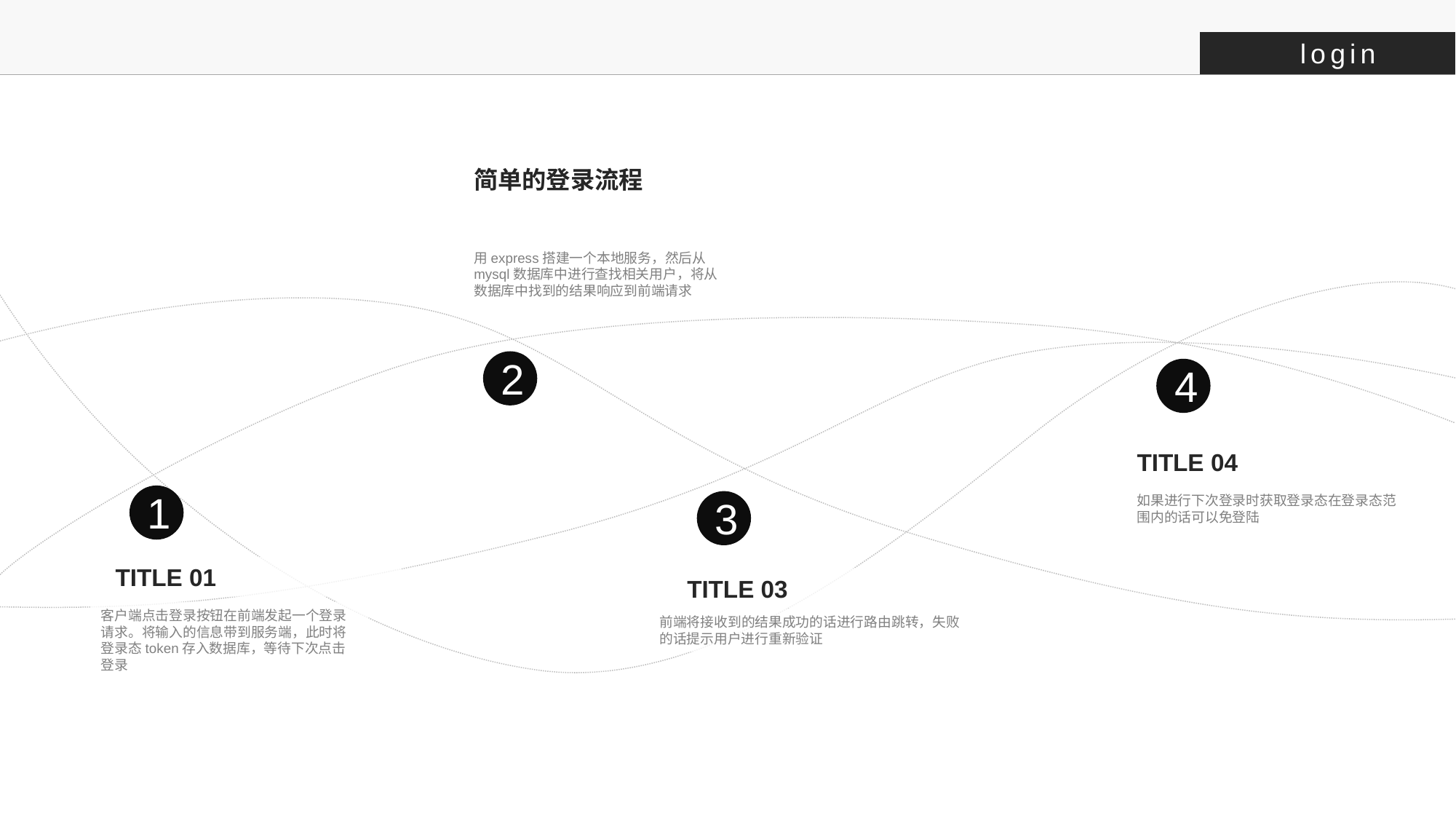

login
简单的登录流程
用express搭建一个本地服务，然后从mysql数据库中进行查找相关用户，将从数据库中找到的结果响应到前端请求

2

4

TITLE 04
1

3
如果进行下次登录时获取登录态在登录态范围内的话可以免登陆

TITLE 01
TITLE 03
客户端点击登录按钮在前端发起一个登录请求。将输入的信息带到服务端，此时将登录态token存入数据库，等待下次点击登录
前端将接收到的结果成功的话进行路由跳转，失败的话提示用户进行重新验证